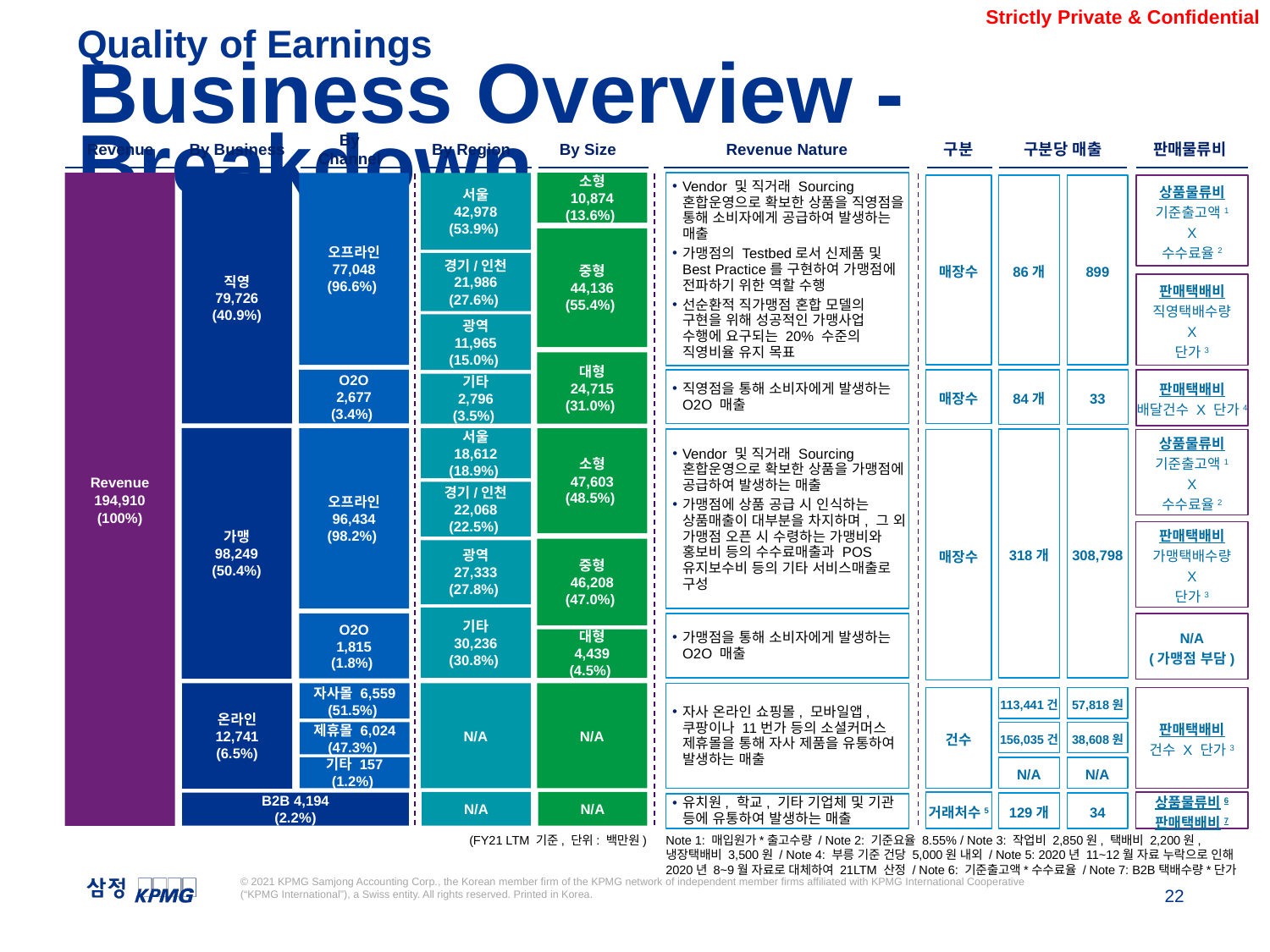

Quality of Earnings
Business Overview - Breakdown
구분
Revenue
By Business
By Channel
By Region
By Size
Revenue Nature
구분당 매출
판매물류비
Vendor 및 직거래 Sourcing 혼합운영으로 확보한 상품을 직영점을 통해 소비자에게 공급하여 발생하는 매출
가맹점의 Testbed로서 신제품 및 Best Practice를 구현하여 가맹점에 전파하기 위한 역할 수행
선순환적 직가맹점 혼합 모델의 구현을 위해 성공적인 가맹사업 수행에 요구되는 20% 수준의 직영비율 유지 목표
Revenue
194,910
(100%)
직영
79,726
(40.9%)
오프라인
77,048
(96.6%)
서울
42,978
(53.9%)
소형
10,874
(13.6%)
상품물류비
기준출고액1
X
수수료율2
매장수
86개
899
중형
44,136
(55.4%)
경기/인천
21,986
(27.6%)
판매택배비
직영택배수량
X
단가3
광역
11,965
(15.0%)
대형
24,715
(31.0%)
직영점을 통해 소비자에게 발생하는 O2O 매출
매장수
84개
33
판매택배비
배달건수 X 단가4
O2O
2,677
(3.4%)
기타
2,796
(3.5%)
가맹
98,249
(50.4%)
오프라인
96,434
(98.2%)
서울
18,612
(18.9%)
소형
47,603
(48.5%)
318개
308,798
Vendor 및 직거래 Sourcing 혼합운영으로 확보한 상품을 가맹점에 공급하여 발생하는 매출
가맹점에 상품 공급 시 인식하는 상품매출이 대부분을 차지하며, 그 외 가맹점 오픈 시 수령하는 가맹비와 홍보비 등의 수수료매출과 POS 유지보수비 등의 기타 서비스매출로 구성
매장수
상품물류비
기준출고액1
X
수수료율2
경기/인천
22,068
(22.5%)
판매택배비
가맹택배수량
X
단가3
중형
46,208
(47.0%)
광역
27,333
(27.8%)
기타
30,236
(30.8%)
O2O
1,815
(1.8%)
가맹점을 통해 소비자에게 발생하는 O2O 매출
N/A
(가맹점 부담)
대형
4,439
(4.5%)
온라인
12,741
(6.5%)
자사 온라인 쇼핑몰, 모바일앱, 쿠팡이나 11번가 등의 소셜커머스 제휴몰을 통해 자사 제품을 유통하여 발생하는 매출
자사몰 6,559
(51.5%)
N/A
N/A
113,441건
57,818원
판매택배비
건수 X 단가3
건수
156,035건
38,608원
제휴몰 6,024
(47.3%)
기타 157
(1.2%)
N/A
N/A
N/A
N/A
거래처수5
상품물류비6
판매택배비7
B2B 4,194
(2.2%)
129개
34
유치원, 학교, 기타 기업체 및 기관 등에 유통하여 발생하는 매출
Note 1: 매입원가*출고수량 / Note 2: 기준요율 8.55% / Note 3: 작업비 2,850원, 택배비 2,200원, 냉장택배비 3,500원 / Note 4: 부릉 기준 건당 5,000원 내외 / Note 5: 2020년 11~12월 자료 누락으로 인해 2020년 8~9월 자료로 대체하여 21LTM 산정 / Note 6: 기준출고액*수수료율 / Note 7: B2B택배수량*단가
(FY21 LTM 기준, 단위: 백만원)